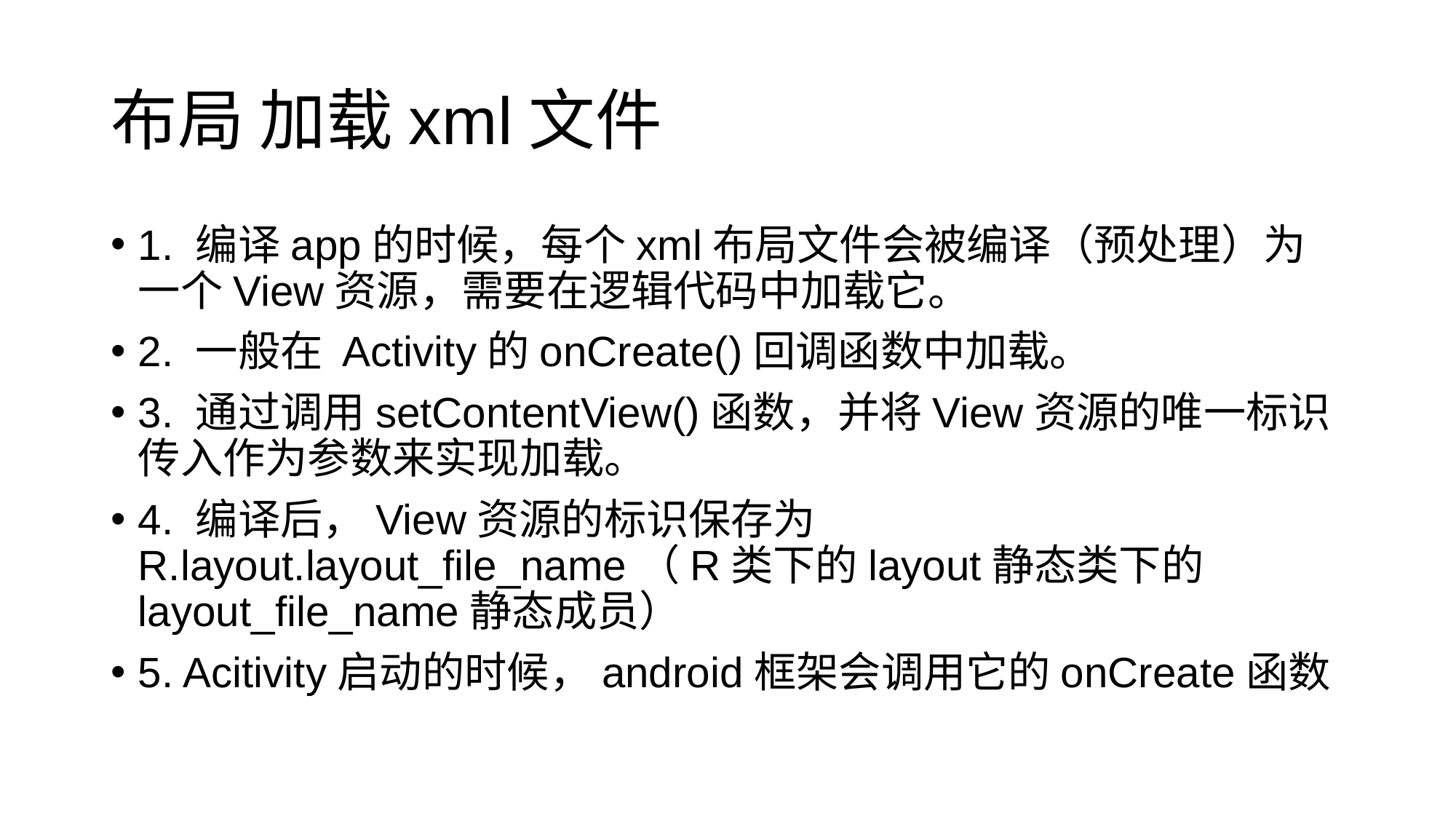

# 布局 加载xml文件
1. 编译app的时候，每个xml布局文件会被编译（预处理）为一个View资源，需要在逻辑代码中加载它。
2. 一般在 Activity的onCreate()回调函数中加载。
3. 通过调用setContentView()函数，并将View资源的唯一标识传入作为参数来实现加载。
4. 编译后，View资源的标识保存为R.layout.layout_file_name（R类下的layout静态类下的layout_file_name静态成员）
5. Acitivity启动的时候，android框架会调用它的onCreate函数